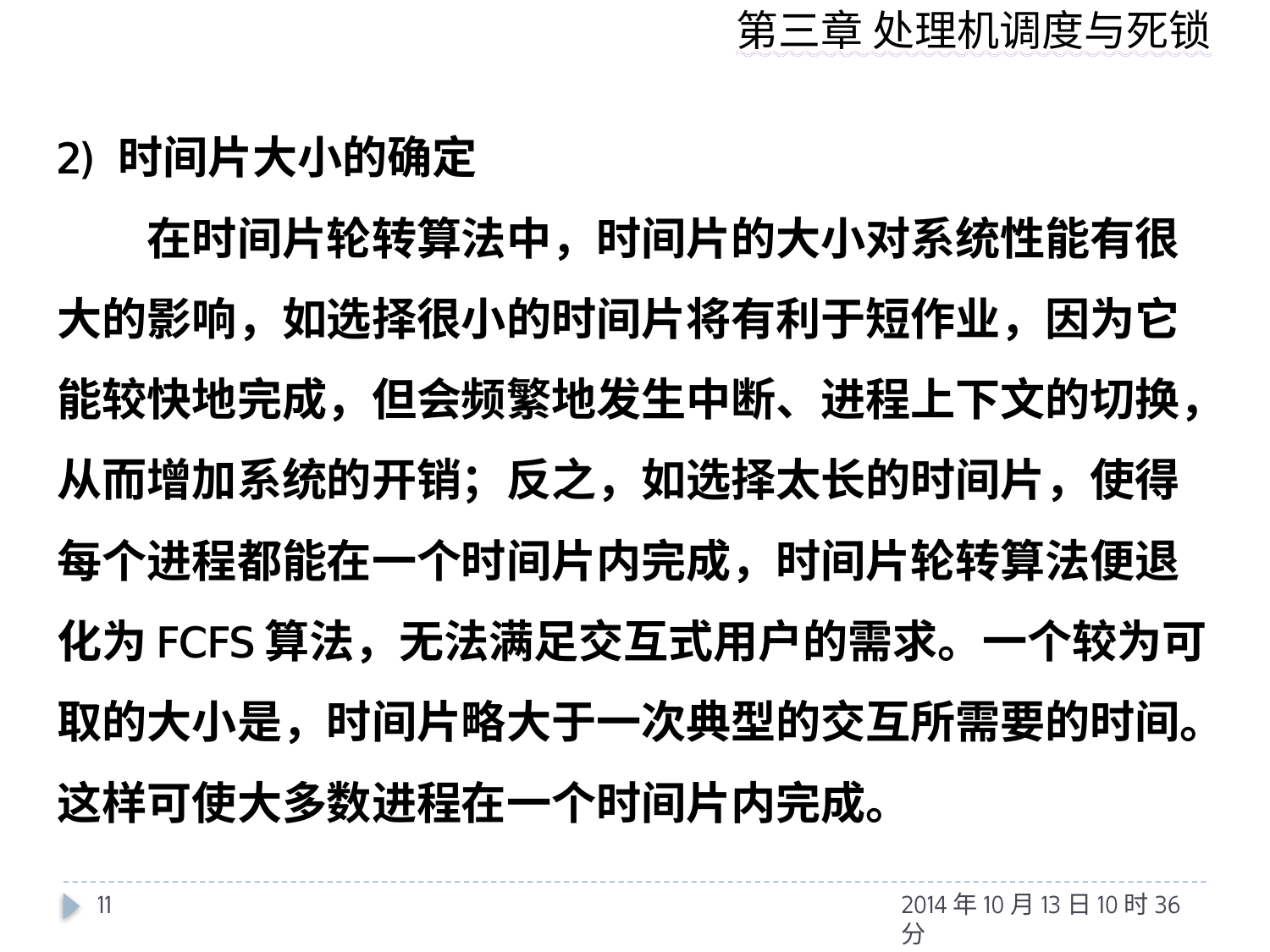

2) 时间片大小的确定
　　在时间片轮转算法中，时间片的大小对系统性能有很大的影响，如选择很小的时间片将有利于短作业，因为它能较快地完成，但会频繁地发生中断、进程上下文的切换，从而增加系统的开销；反之，如选择太长的时间片，使得每个进程都能在一个时间片内完成，时间片轮转算法便退化为FCFS算法，无法满足交互式用户的需求。一个较为可取的大小是，时间片略大于一次典型的交互所需要的时间。这样可使大多数进程在一个时间片内完成。

11
2014年10月13日10时36分